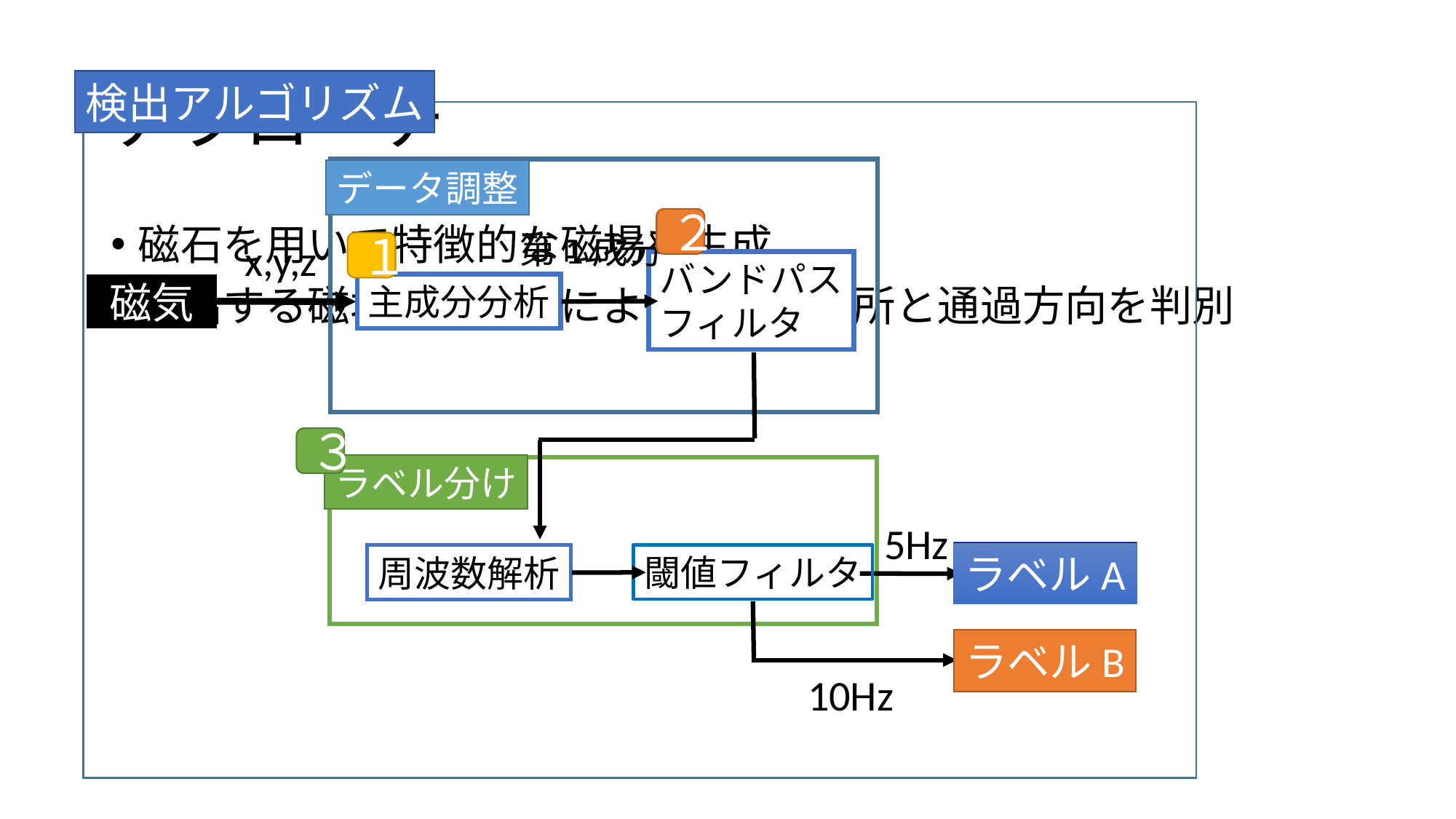

# アプローチ
検出アルゴリズム

データ調整
第1成分
x,y,z
バンドパス
フィルタ
主成分分析
磁気
ラベル分け

5Hz
ラベルA
閾値フィルタ
周波数解析
ラベルB
10Hz
２
１
３
磁石を用いて特徴的な磁場を生成
検出する磁場パターンによって通過場所と通過方向を判別